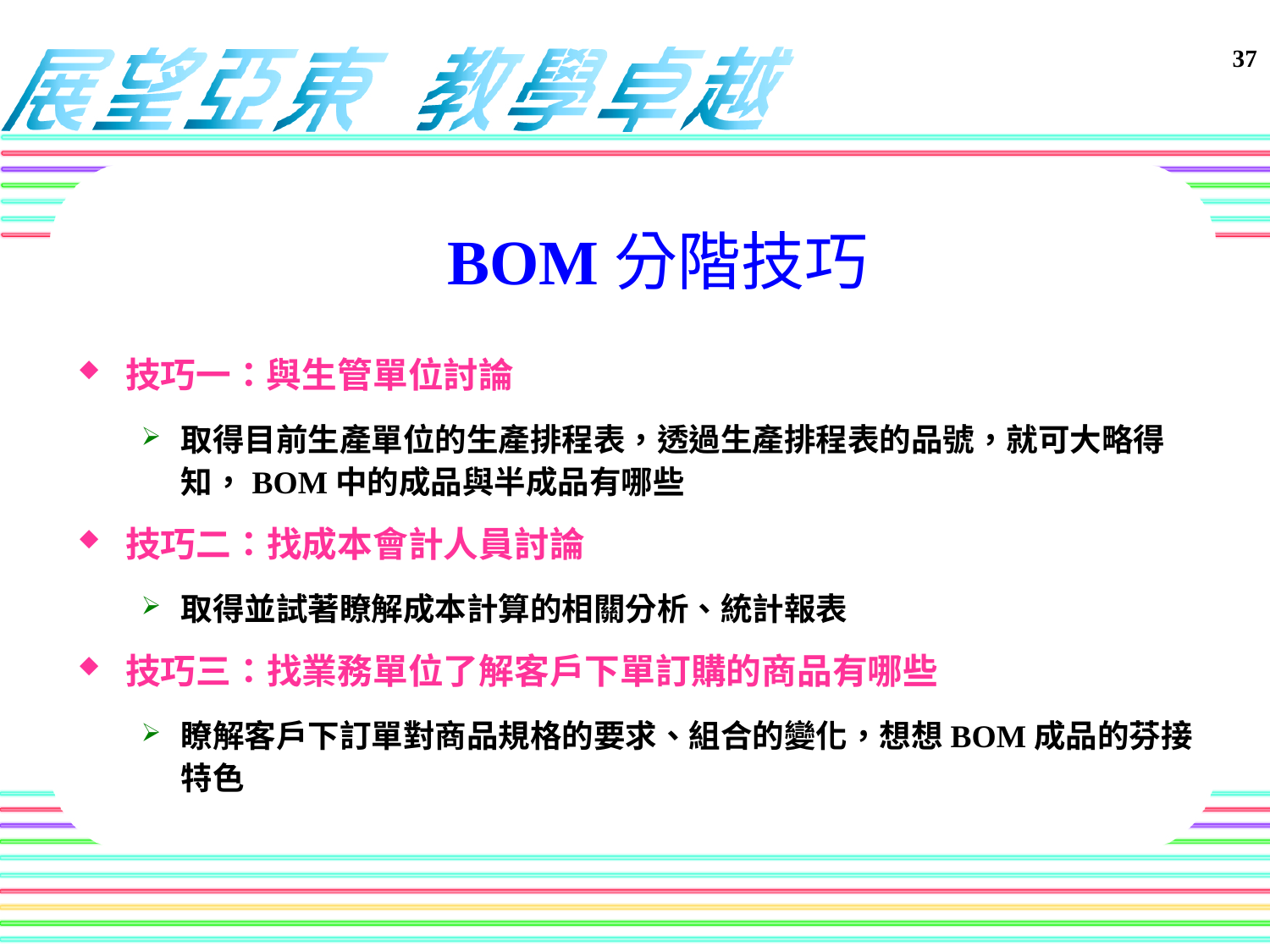

BOM分階技巧
技巧一：與生管單位討論
取得目前生產單位的生產排程表，透過生產排程表的品號，就可大略得知，BOM中的成品與半成品有哪些
技巧二：找成本會計人員討論
取得並試著瞭解成本計算的相關分析、統計報表
技巧三：找業務單位了解客戶下單訂購的商品有哪些
瞭解客戶下訂單對商品規格的要求、組合的變化，想想BOM成品的芬接特色